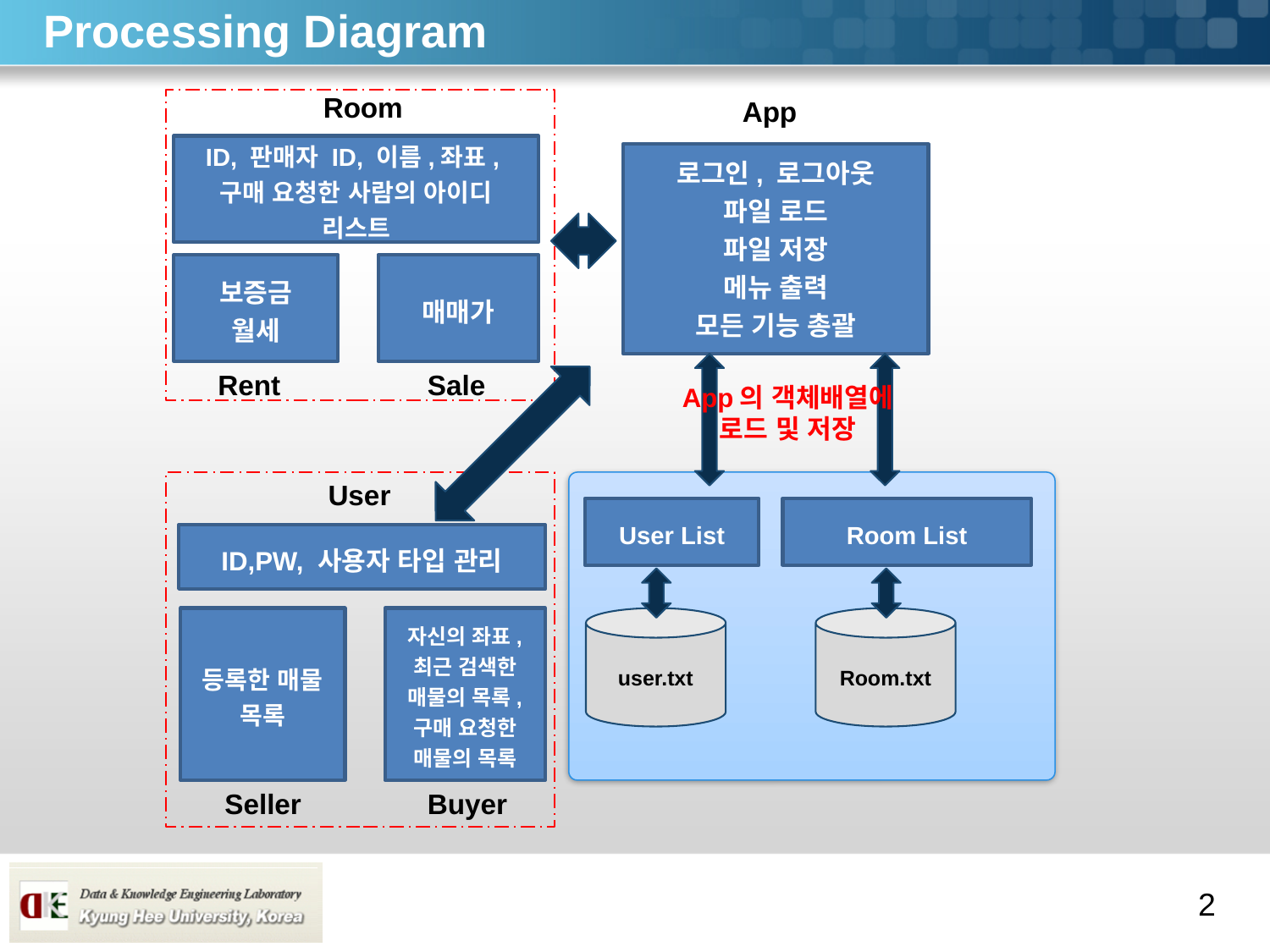

# Processing Diagram
Room
App

ID, 판매자 ID, 이름,좌표,
구매 요청한 사람의 아이디 리스트

로그인, 로그아웃
파일 로드
파일 저장
메뉴 출력
모든 기능 총괄

보증금
월세
매매가

Rent
Sale
App의 객체배열에
로드 및 저장
User

User List
Room List
ID,PW, 사용자 타입 관리

등록한 매물 목록
자신의 좌표,
최근 검색한 매물의 목록,
구매 요청한 매물의 목록
user.txt
Room.txt
Seller
Buyer